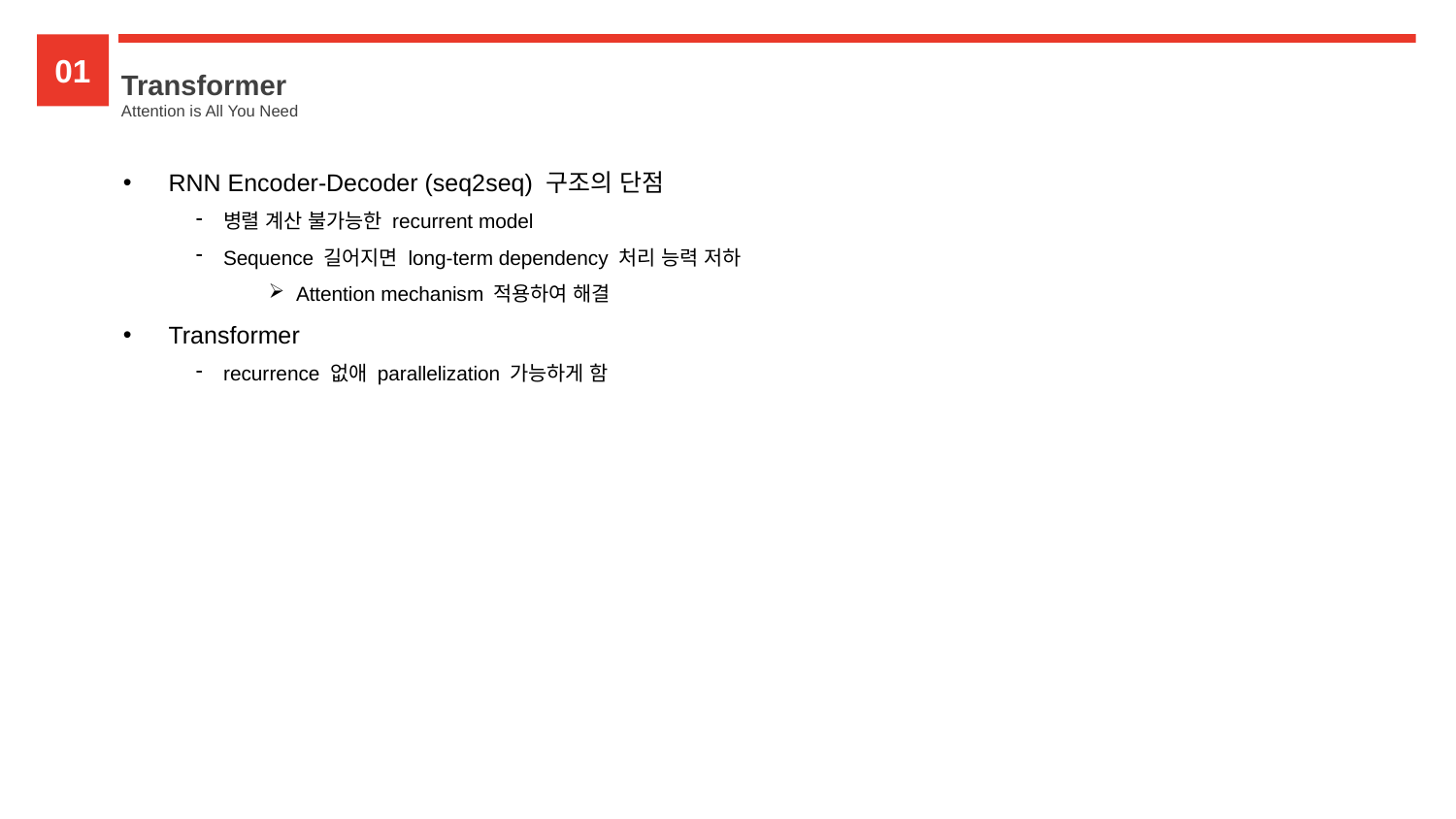

01
Transformer
Attention is All You Need
RNN Encoder-Decoder (seq2seq) 구조의 단점
병렬 계산 불가능한 recurrent model
Sequence 길어지면 long-term dependency 처리 능력 저하
Attention mechanism 적용하여 해결
Transformer
recurrence 없애 parallelization 가능하게 함